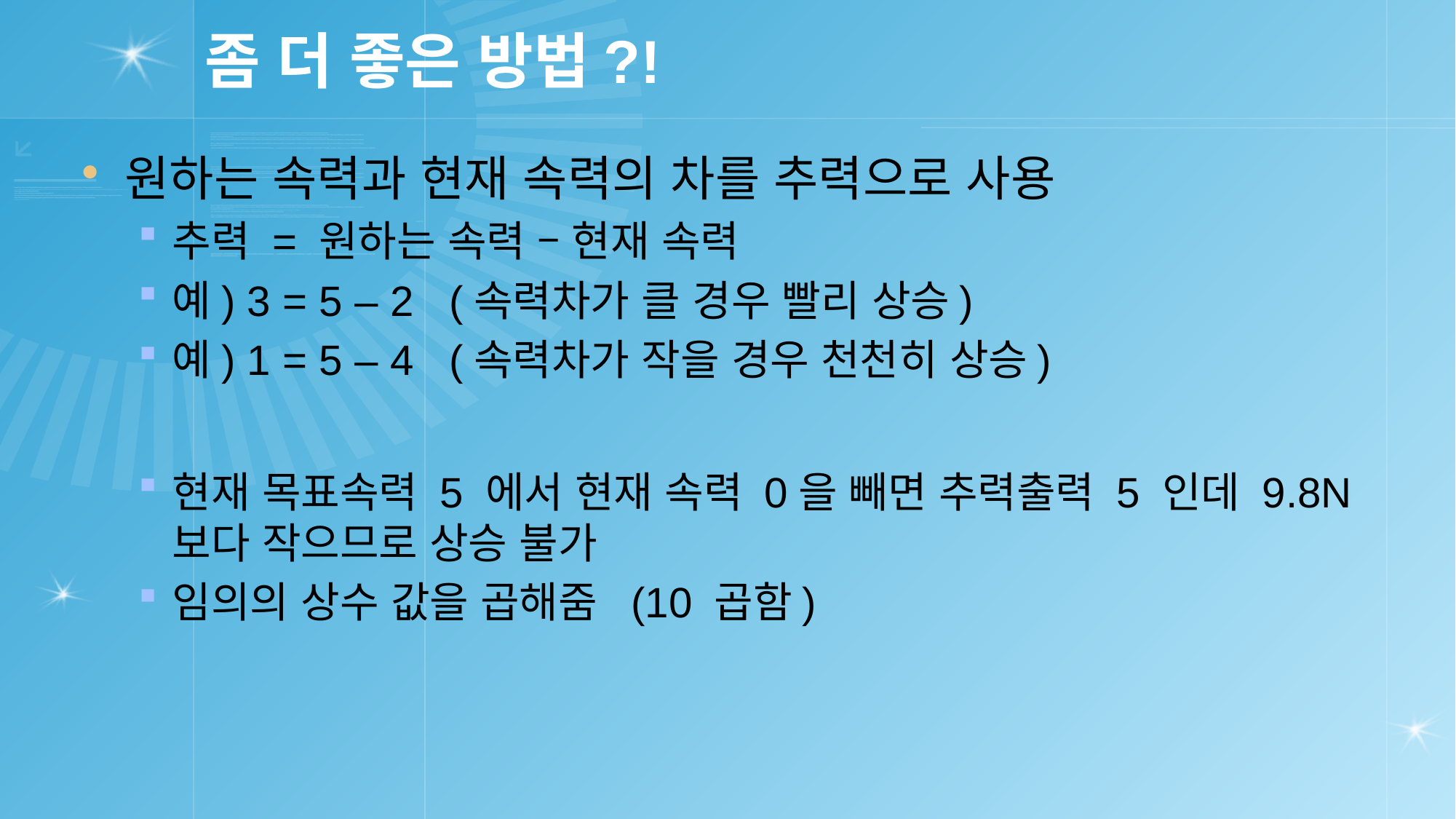

# 좀 더 좋은 방법?!
원하는 속력과 현재 속력의 차를 추력으로 사용
추력 = 원하는 속력 – 현재 속력
예) 3 = 5 – 2   (속력차가 클 경우 빨리 상승)
예) 1 = 5 – 4   (속력차가 작을 경우 천천히 상승)

현재 목표속력 5 에서 현재 속력 0을 빼면 추력출력 5 인데 9.8N 보다 작으므로 상승 불가
임의의 상수 값을 곱해줌  (10 곱함)